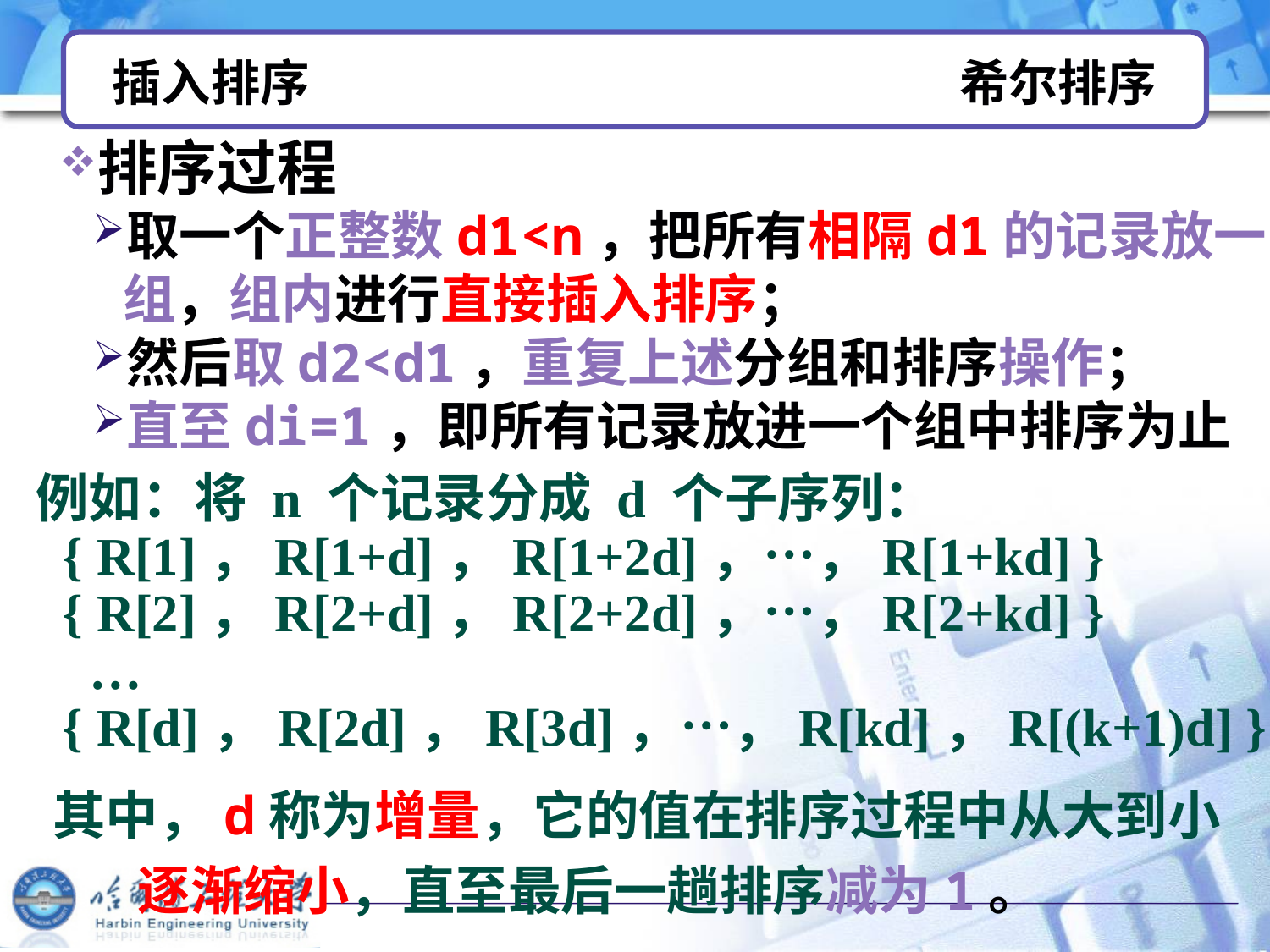

# 插入排序                                                          希尔排序
排序过程
取一个正整数d1<n，把所有相隔d1的记录放一组，组内进行直接插入排序；
然后取d2<d1，重复上述分组和排序操作；
直至di=1，即所有记录放进一个组中排序为止
例如：将 n 个记录分成 d 个子序列：
  { R[1]，R[1+d]，R[1+2d]，…，R[1+kd] }
  { R[2]，R[2+d]，R[2+2d]，…，R[2+kd] }
    …
  { R[d]，R[2d]，R[3d]，…，R[kd]，R[(k+1)d] }
其中，d称为增量，它的值在排序过程中从大到小
      逐渐缩小，直至最后一趟排序减为1。